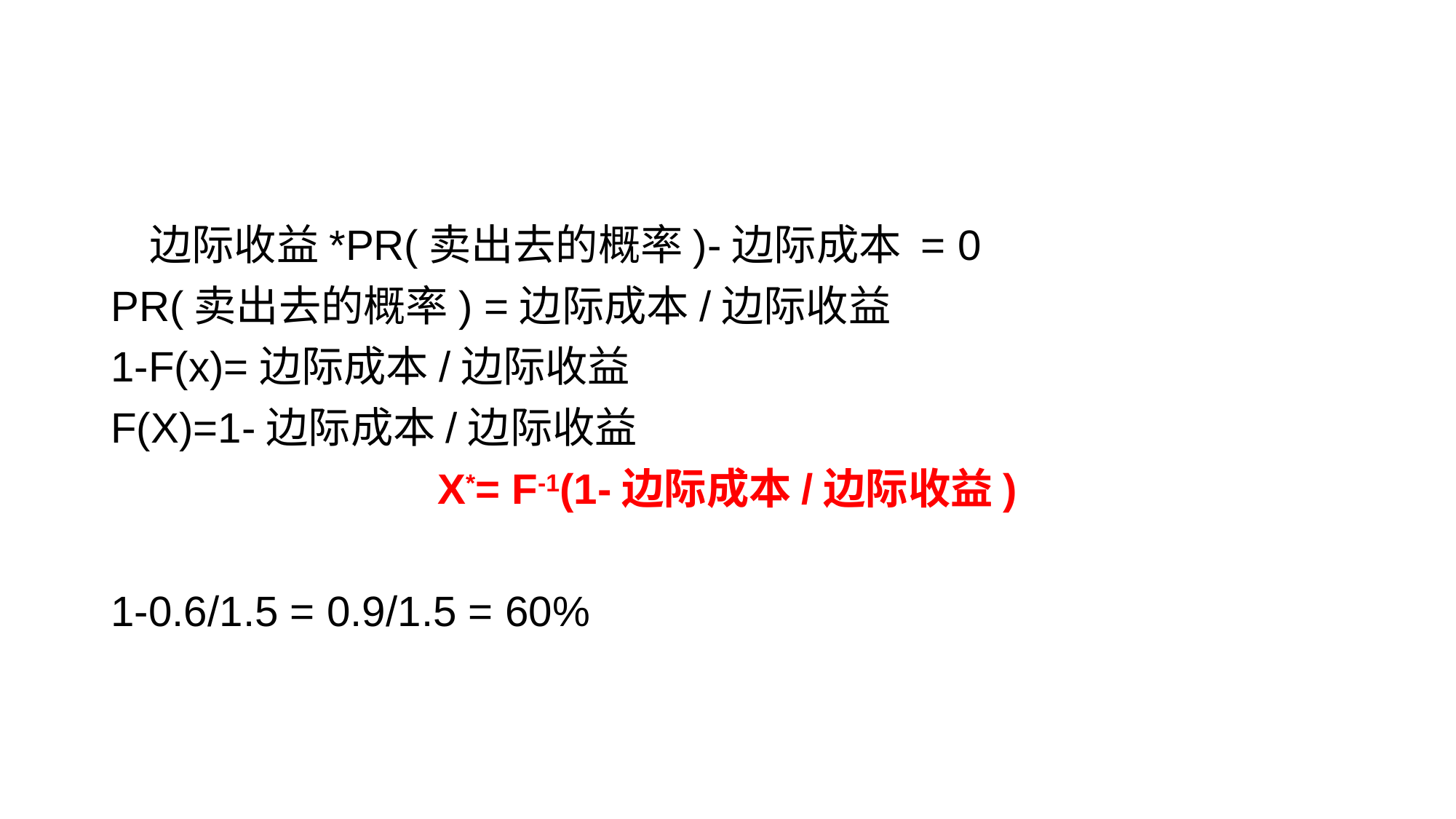

#
   边际收益*PR(卖出去的概率)-边际成本 = 0
PR(卖出去的概率) =边际成本/边际收益
1-F(x)=边际成本/边际收益
F(X)=1-边际成本/边际收益
X*= F-1(1-边际成本/边际收益)

1-0.6/1.5 = 0.9/1.5 = 60%